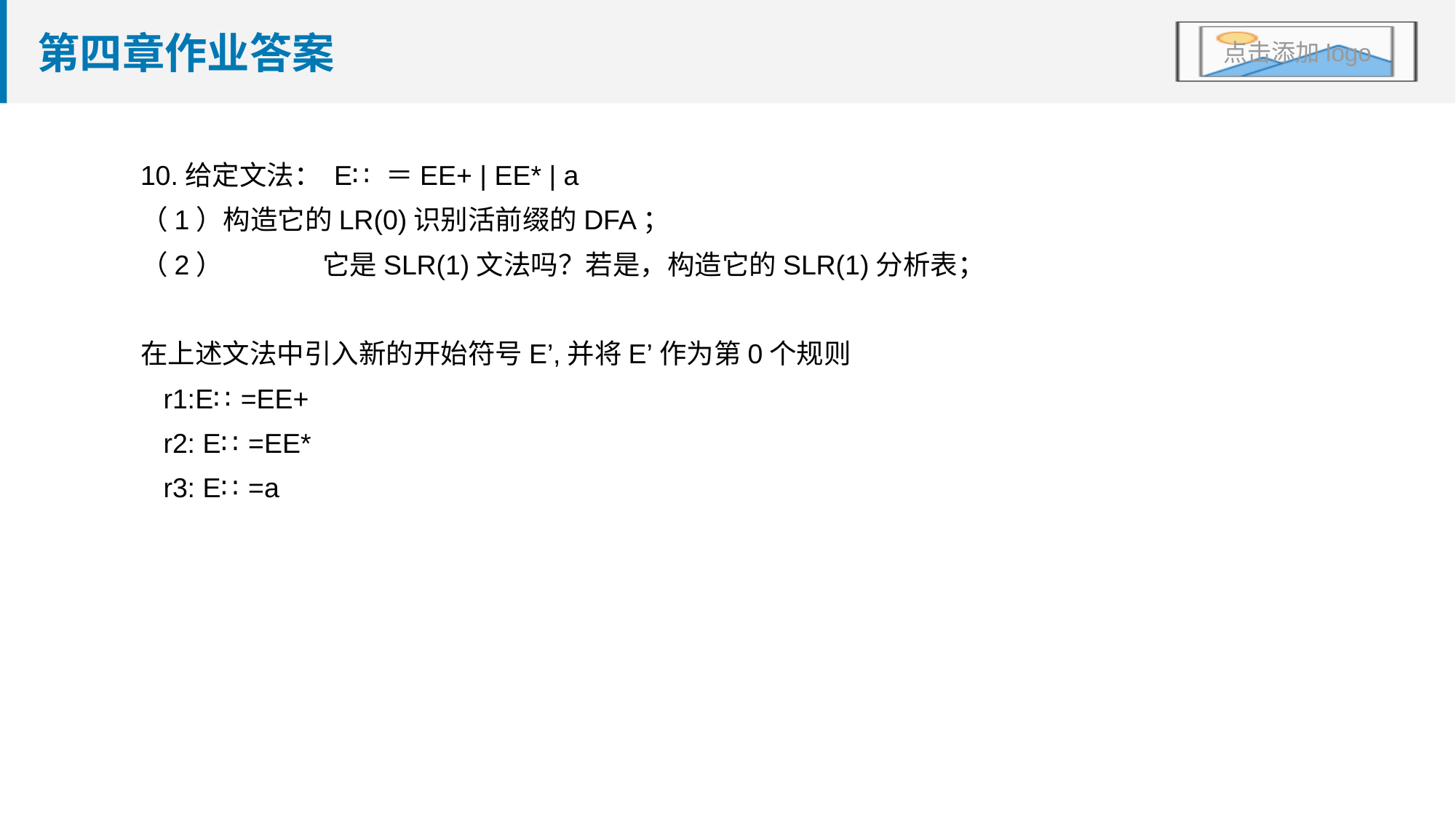

# 第四章作业答案

10.给定文法： E∷＝EE+ | EE* | a
（1）构造它的LR(0)识别活前缀的DFA；
（2）	它是SLR(1)文法吗？若是，构造它的SLR(1)分析表；

在上述文法中引入新的开始符号E’,并将E’作为第0个规则
   r1:E∷=EE+
   r2: E∷=EE*
   r3: E∷=a